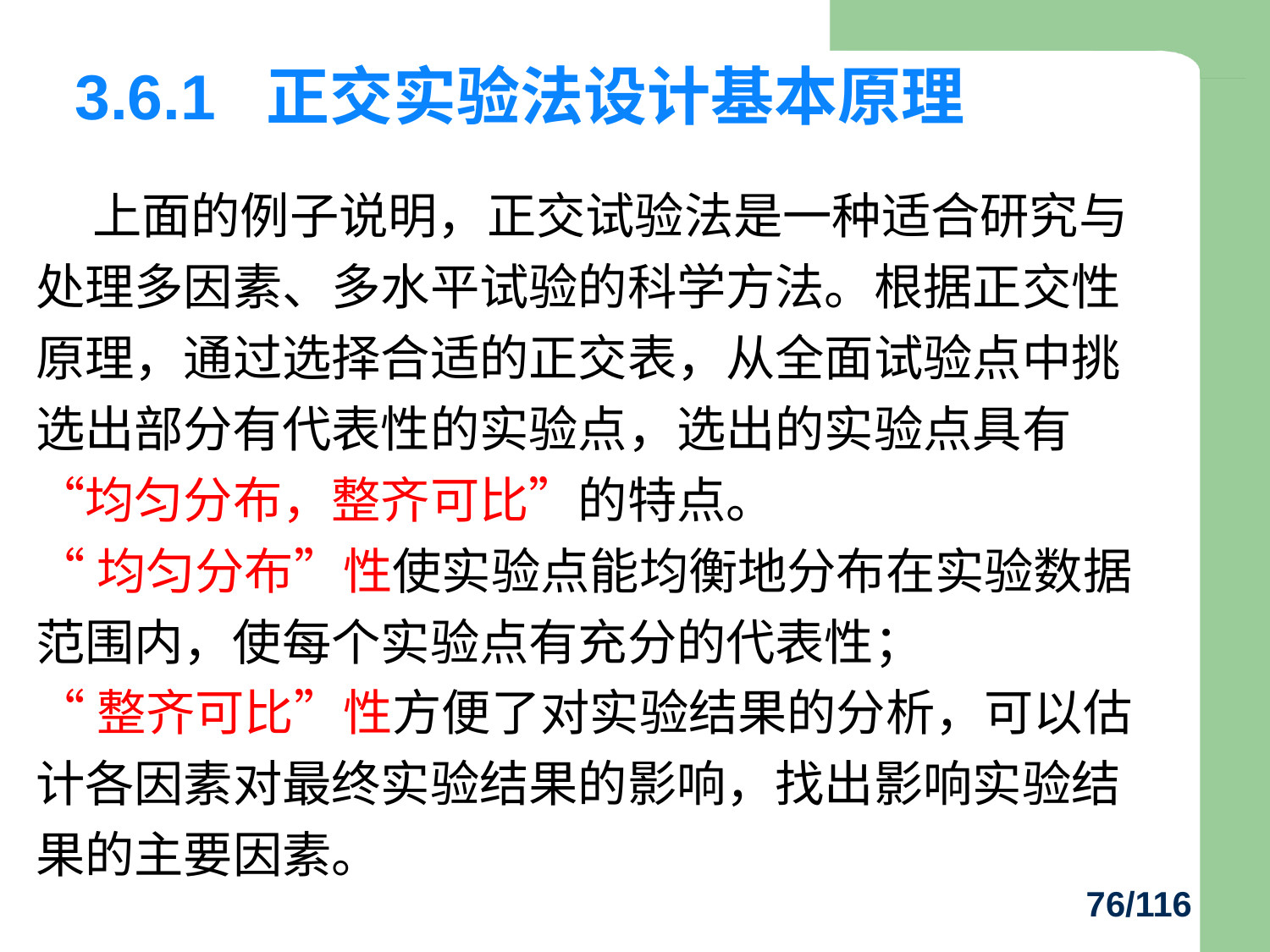

# 3.6.1  正交实验法设计基本原理
    上面的例子说明，正交试验法是一种适合研究与处理多因素、多水平试验的科学方法。根据正交性原理，通过选择合适的正交表，从全面试验点中挑选出部分有代表性的实验点，选出的实验点具有“均匀分布，整齐可比”的特点。
“均匀分布”性使实验点能均衡地分布在实验数据范围内，使每个实验点有充分的代表性；
“整齐可比”性方便了对实验结果的分析，可以估计各因素对最终实验结果的影响，找出影响实验结果的主要因素。
76/116